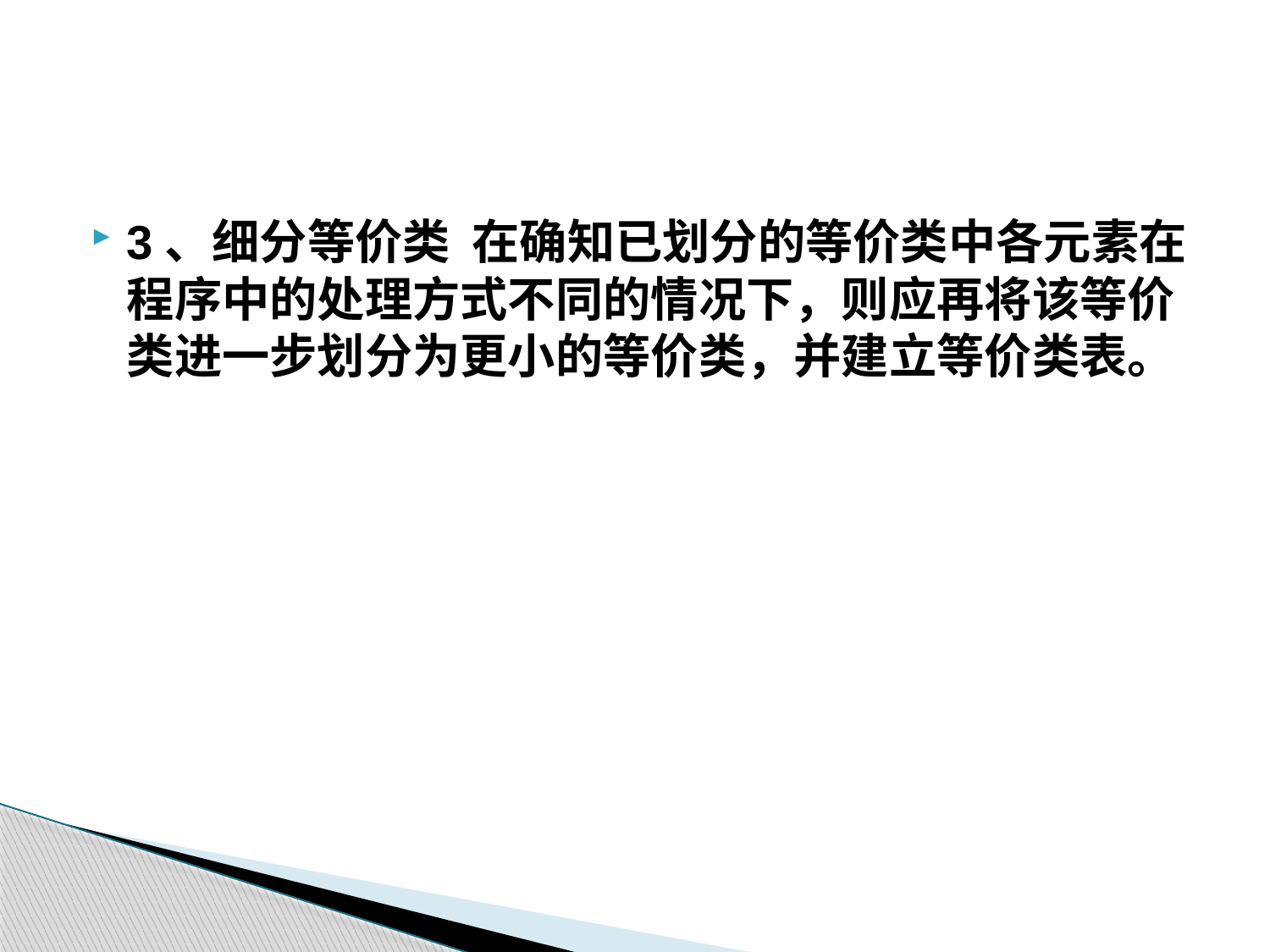

#
3、细分等价类  在确知已划分的等价类中各元素在程序中的处理方式不同的情况下，则应再将该等价类进一步划分为更小的等价类，并建立等价类表。